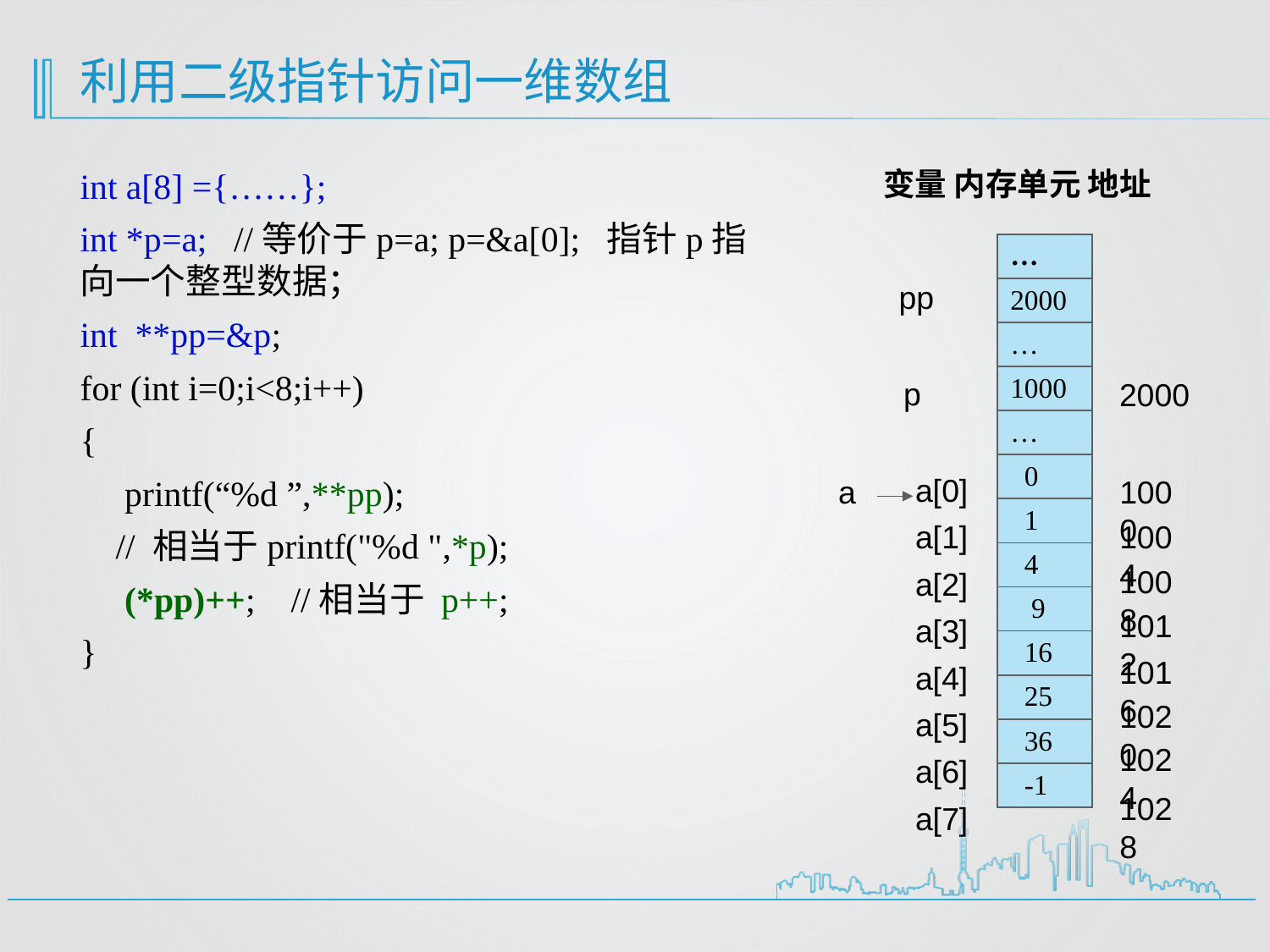

# 利用二级指针访问一维数组
int a[8] ={……};
int *p=a;   //等价于p=a; p=&a[0];  指针p指向一个整型数据；
int  **pp=&p;
for (int i=0;i<8;i++)
{
     printf(“%d ”,**pp);
    // 相当于printf("%d ",*p);
     (*pp)++;    //相当于 p++;
}
 变量 内存单元 地址
| … |
| --- |
| 2000 |
| … |
| 1000 |
| … |
| 0 |
| 1 |
| 4 |
| 9 |
| 16 |
| 25 |
| 36 |
| -1 |
 pp
 p
2000
a[0]
a[1]
a[2]
a[3]
a[4]
a[5]
a[6]
a[7]
 a
1000
1004
1008
1012
1016
1020
1024
1028